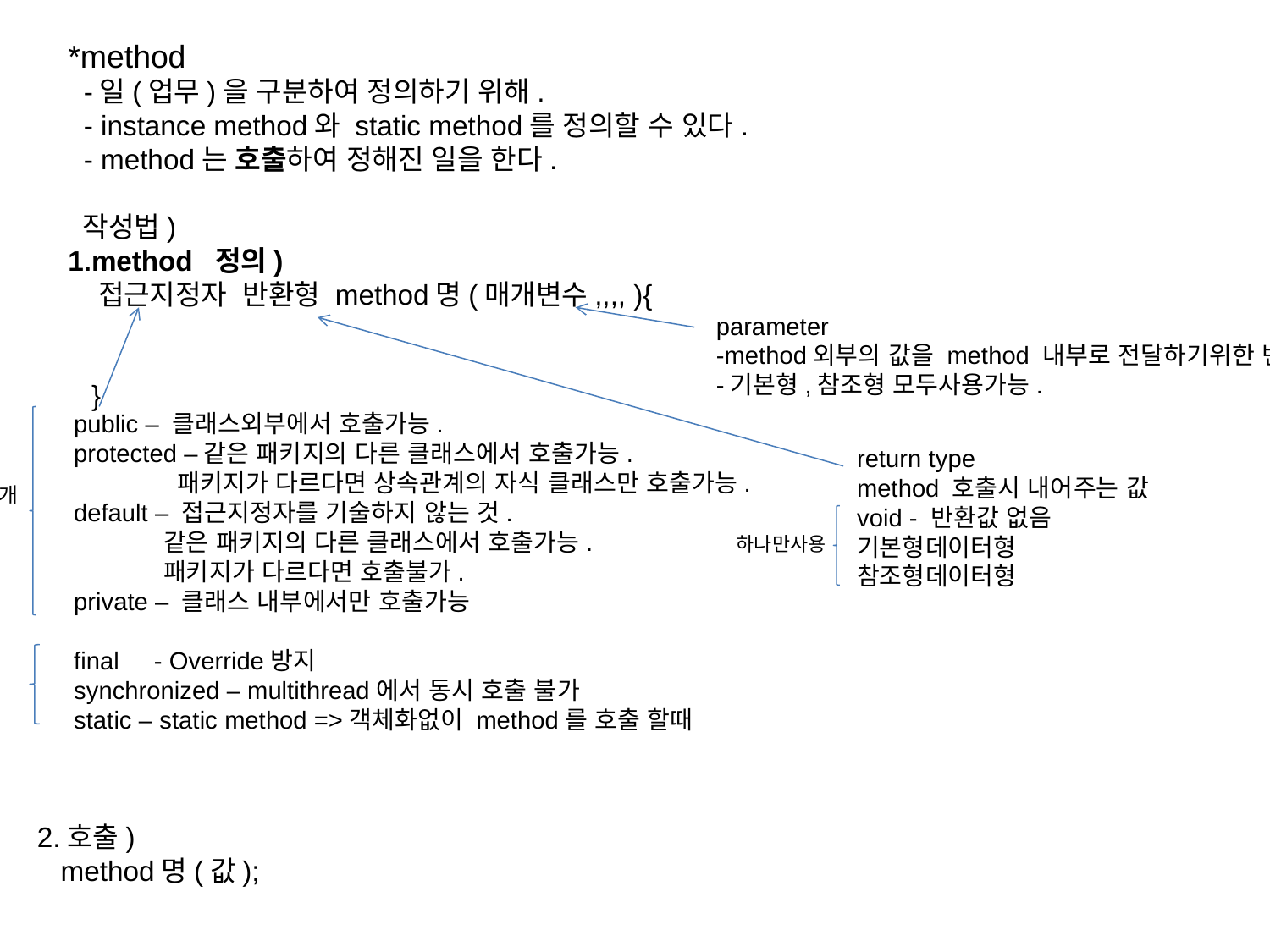

*method
  -일(업무)을 구분하여 정의하기 위해.
  - instance method와 static method를 정의할 수 있다.
  - method는 호출하여 정해진 일을 한다.

 작성법)
1.method  정의)
   접근지정자  반환형 method명(매개변수,,,, ){

   }

parameter
-method외부의 값을 method 내부로 전달하기위한 변수
-기본형,참조형 모두사용가능.
 public – 클래스외부에서 호출가능.
 protected –같은 패키지의 다른 클래스에서 호출가능.
               패키지가 다르다면 상속관계의 자식 클래스만 호출가능.
 default – 접근지정자를 기술하지 않는 것.
             같은 패키지의 다른 클래스에서 호출가능.
             패키지가 다르다면 호출불가.
 private – 클래스 내부에서만 호출가능

 final     - Override방지
 synchronized – multithread에서 동시 호출 불가
 static – static method =>객체화없이 method를 호출 할때

return type
method 호출시 내어주는 값
void - 반환값 없음
기본형데이터형
참조형데이터형
1개

하나만사용

2.호출)
   method명(값);